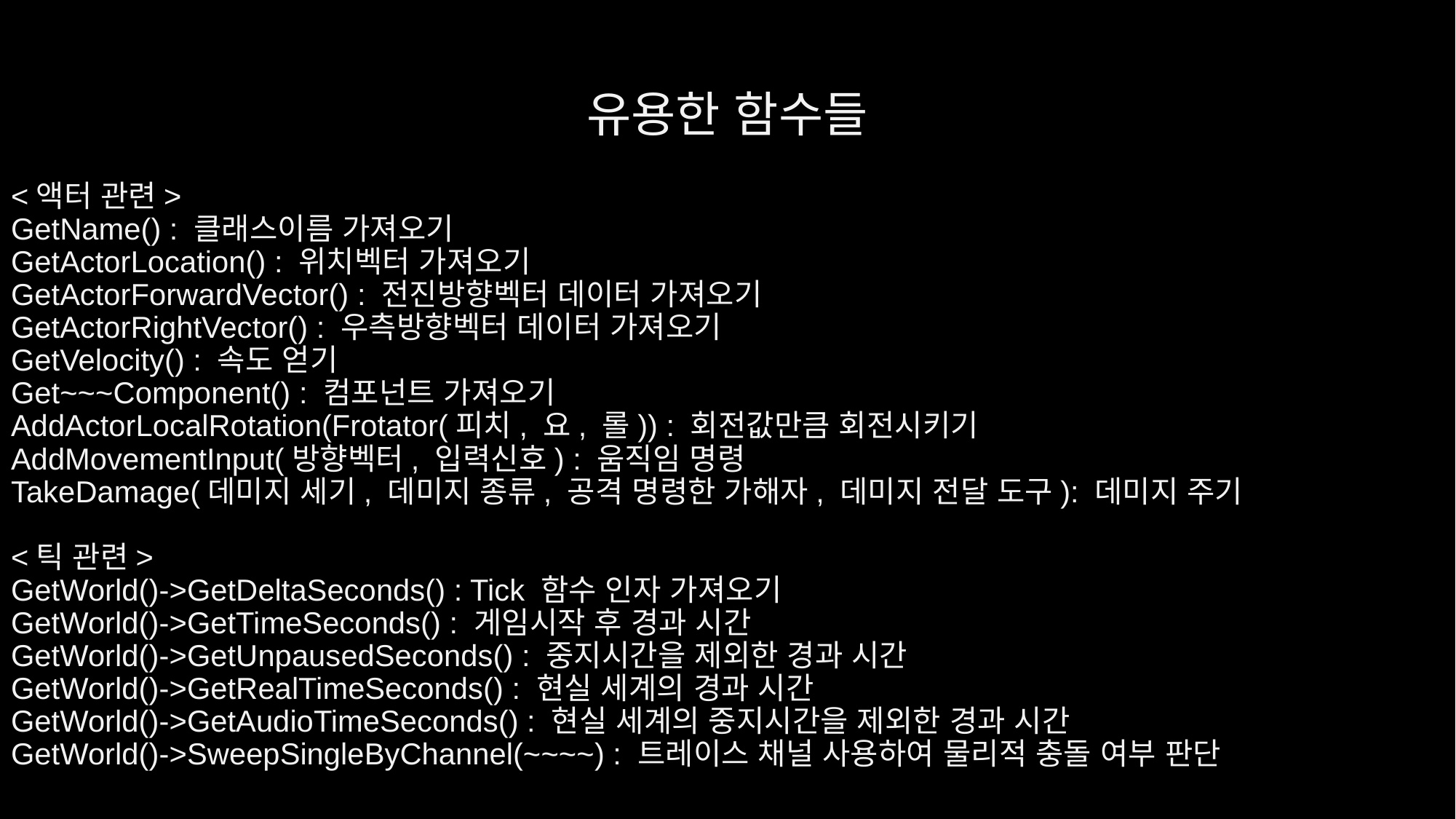

# 유용한 함수들
<액터 관련>
GetName() : 클래스이름 가져오기
GetActorLocation() : 위치벡터 가져오기
GetActorForwardVector() : 전진방향벡터 데이터 가져오기
GetActorRightVector() : 우측방향벡터 데이터 가져오기
GetVelocity() : 속도 얻기
Get~~~Component() : 컴포넌트 가져오기
AddActorLocalRotation(Frotator(피치, 요, 롤)) : 회전값만큼 회전시키기
AddMovementInput(방향벡터, 입력신호) : 움직임 명령
TakeDamage(데미지 세기, 데미지 종류, 공격 명령한 가해자, 데미지 전달 도구): 데미지 주기

<틱 관련>
GetWorld()->GetDeltaSeconds() : Tick 함수 인자 가져오기
GetWorld()->GetTimeSeconds() : 게임시작 후 경과 시간
GetWorld()->GetUnpausedSeconds() : 중지시간을 제외한 경과 시간
GetWorld()->GetRealTimeSeconds() : 현실 세계의 경과 시간
GetWorld()->GetAudioTimeSeconds() : 현실 세계의 중지시간을 제외한 경과 시간
GetWorld()->SweepSingleByChannel(~~~~) : 트레이스 채널 사용하여 물리적 충돌 여부 판단